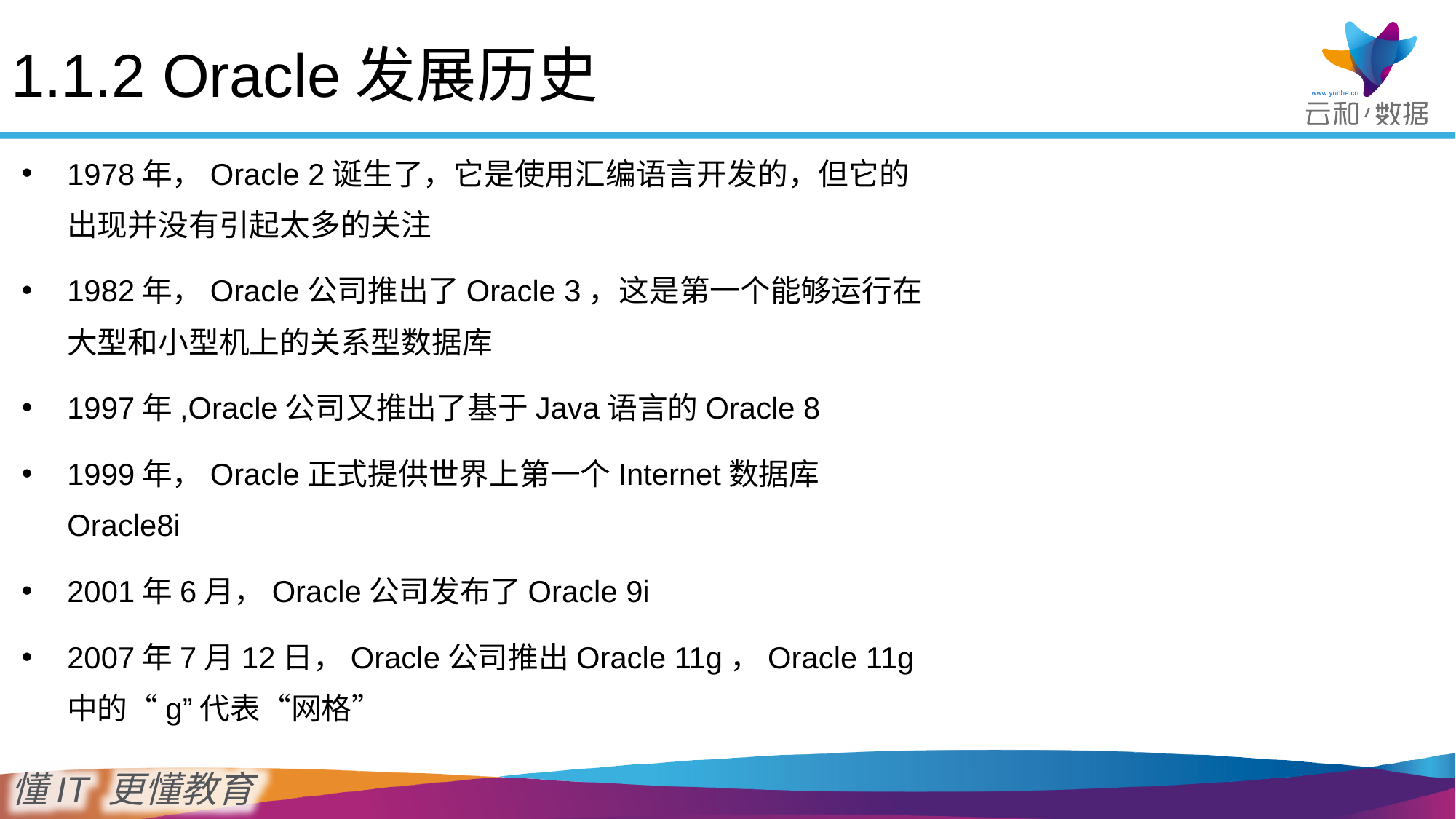

1.1.2 Oracle发展历史
1978年，Oracle 2诞生了，它是使用汇编语言开发的，但它的出现并没有引起太多的关注
1982年，Oracle公司推出了Oracle 3，这是第一个能够运行在大型和小型机上的关系型数据库
1997年,Oracle公司又推出了基于Java语言的Oracle 8
1999年，Oracle正式提供世界上第一个Internet数据库Oracle8i
2001年6月，Oracle公司发布了Oracle 9i
2007年7月12日，Oracle公司推出Oracle 11g，Oracle 11g中的“g”代表“网格”

4